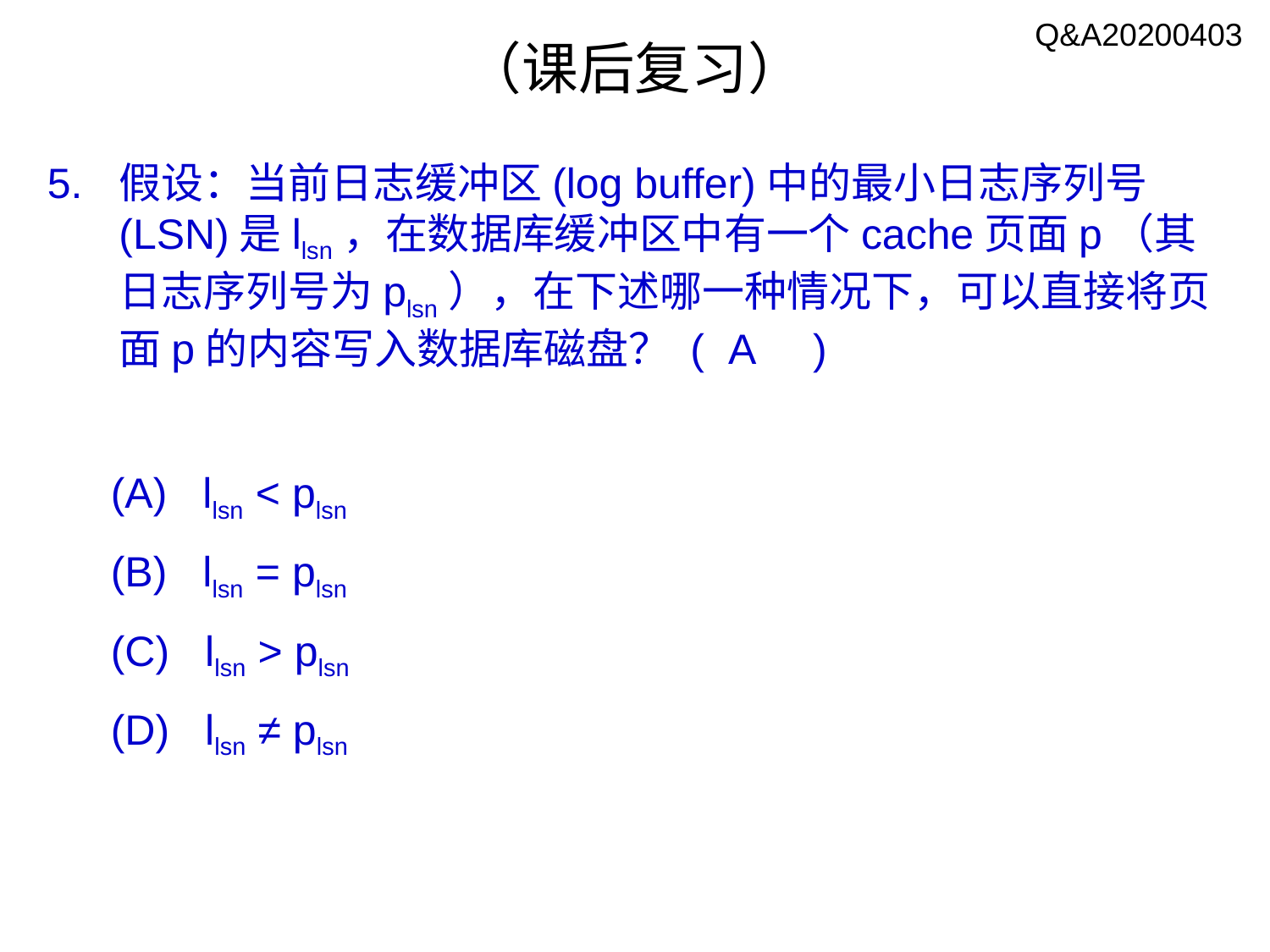

Q&A20200403
# （课后复习）
假设：当前日志缓冲区(log buffer)中的最小日志序列号(LSN)是llsn，在数据库缓冲区中有一个cache页面p（其日志序列号为plsn），在下述哪一种情况下，可以直接将页面p的内容写入数据库磁盘？ (  A     )

(A)   llsn < plsn
(B)   llsn = plsn
(C)   llsn > plsn
(D)   llsn ≠ plsn